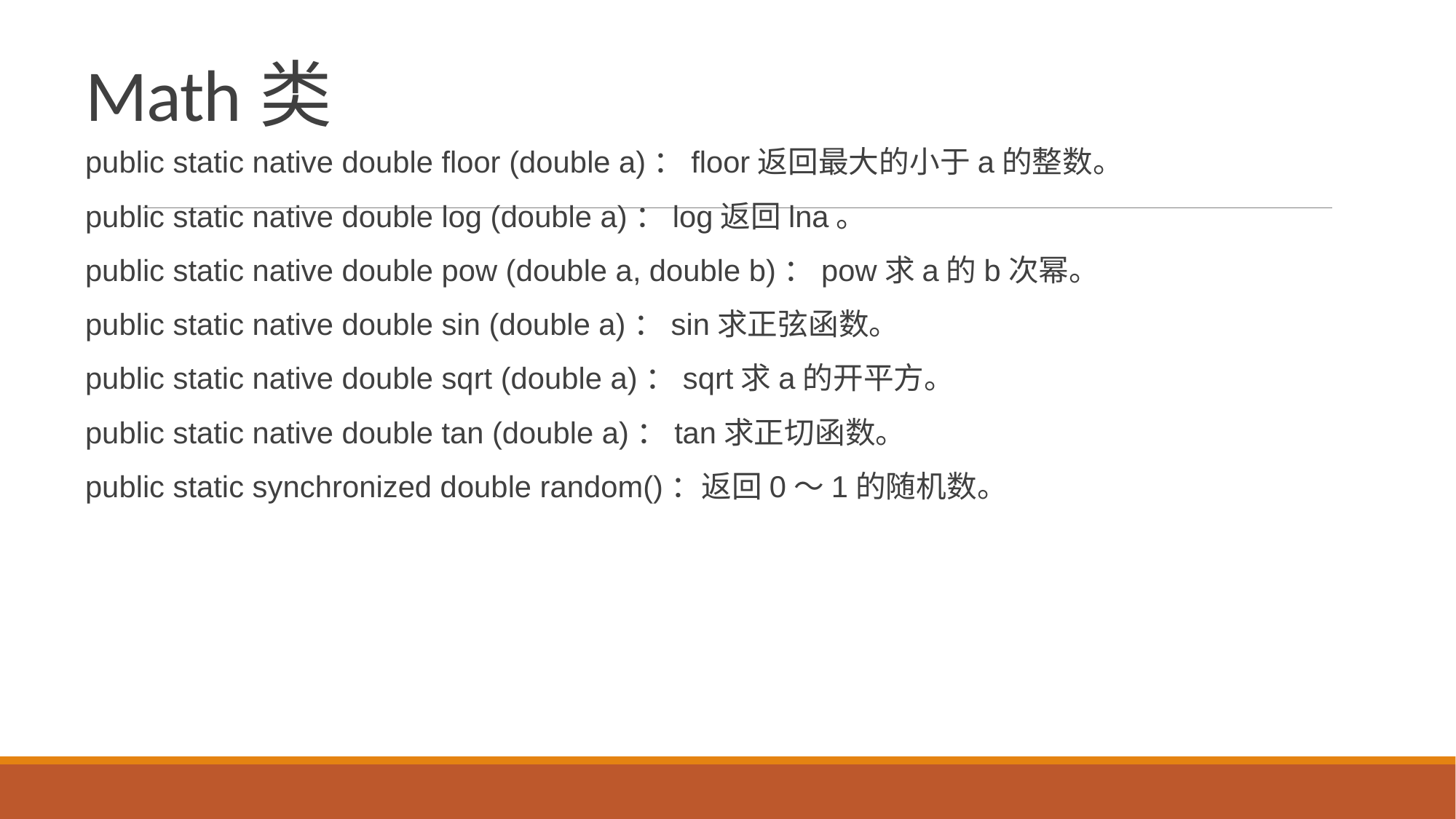

# Math类
public static native double floor (double a)：floor返回最大的小于a的整数。
public static native double log (double a)：log返回lna。
public static native double pow (double a, double b)：pow求a的b次幂。
public static native double sin (double a)：sin求正弦函数。
public static native double sqrt (double a)：sqrt求a的开平方。
public static native double tan (double a)：tan求正切函数。
public static synchronized double random()：返回0～1的随机数。